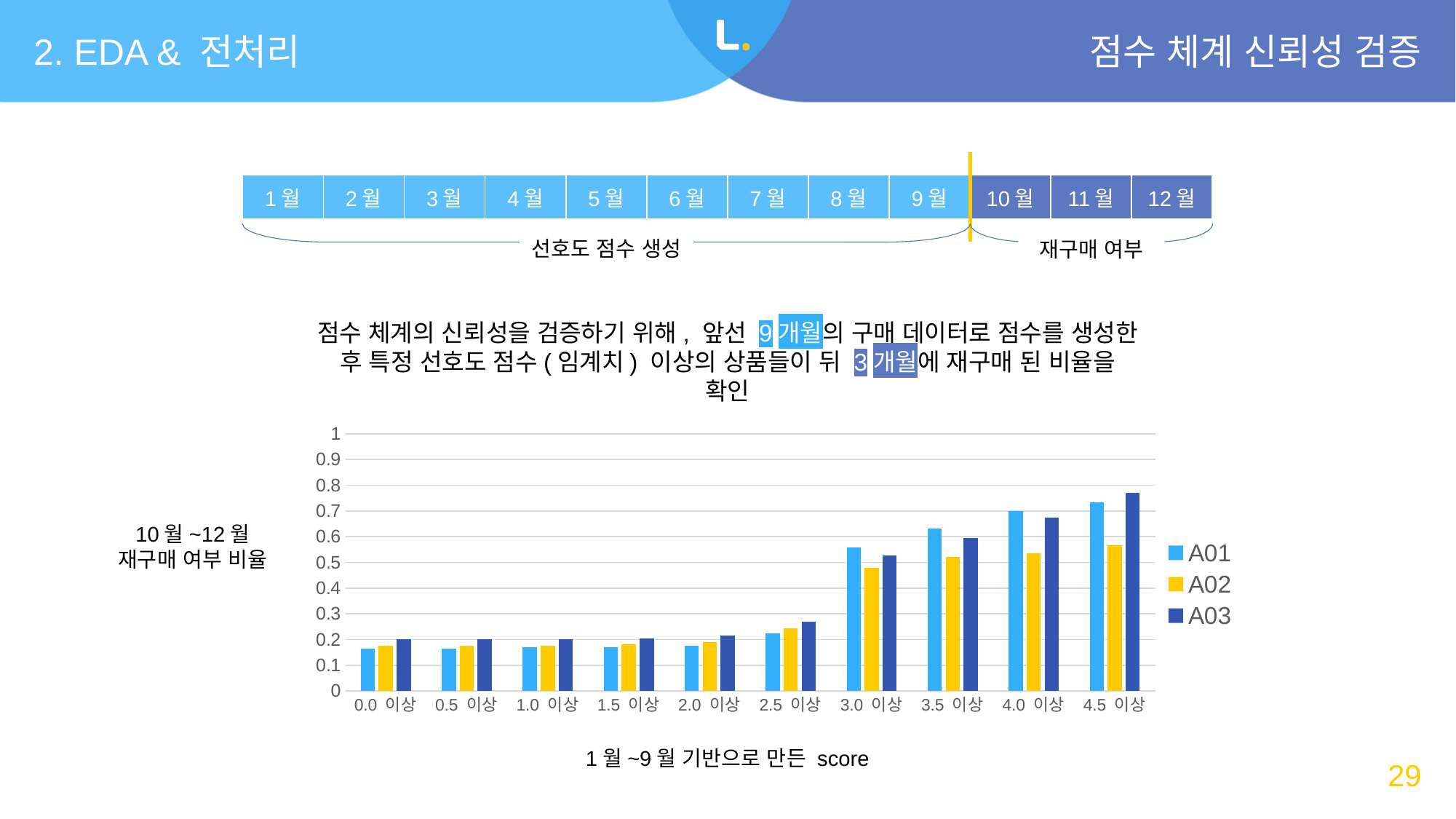

2. EDA & 전처리
점수 체계 신뢰성 검증

| 1월 | 2월 | 3월 | 4월 | 5월 | 6월 | 7월 | 8월 | 9월 | 10월 | 11월 | 12월 |
| --- | --- | --- | --- | --- | --- | --- | --- | --- | --- | --- | --- |
선호도 점수 생성
재구매 여부
점수 체계의 신뢰성을 검증하기 위해, 앞선 9개월의 구매 데이터로 점수를 생성한 후 특정 선호도 점수(임계치) 이상의 상품들이 뒤 3개월에 재구매 된 비율을 확인

### Chart

| Category | A01 | A02 | A03 |
|---|---|---|---|
| 0.0 이상 | 0.164 | 0.175 | 0.201 |
| 0.5 이상 | 0.164 | 0.175 | 0.201 |
| 1.0 이상 | 0.169 | 0.176 | 0.201 |
| 1.5 이상 | 0.169 | 0.18 | 0.205 |
| 2.0 이상 | 0.177 | 0.191 | 0.214 |
| 2.5 이상 | 0.225 | 0.244 | 0.268 |
| 3.0 이상 | 0.558 | 0.479 | 0.526 |
| 3.5 이상 | 0.631 | 0.522 | 0.594 |
| 4.0 이상 | 0.7 | 0.536 | 0.673 |
| 4.5 이상 | 0.733 | 0.567 | 0.77 |
10월~12월
재구매 여부 비율
1월~9월 기반으로 만든 score
29